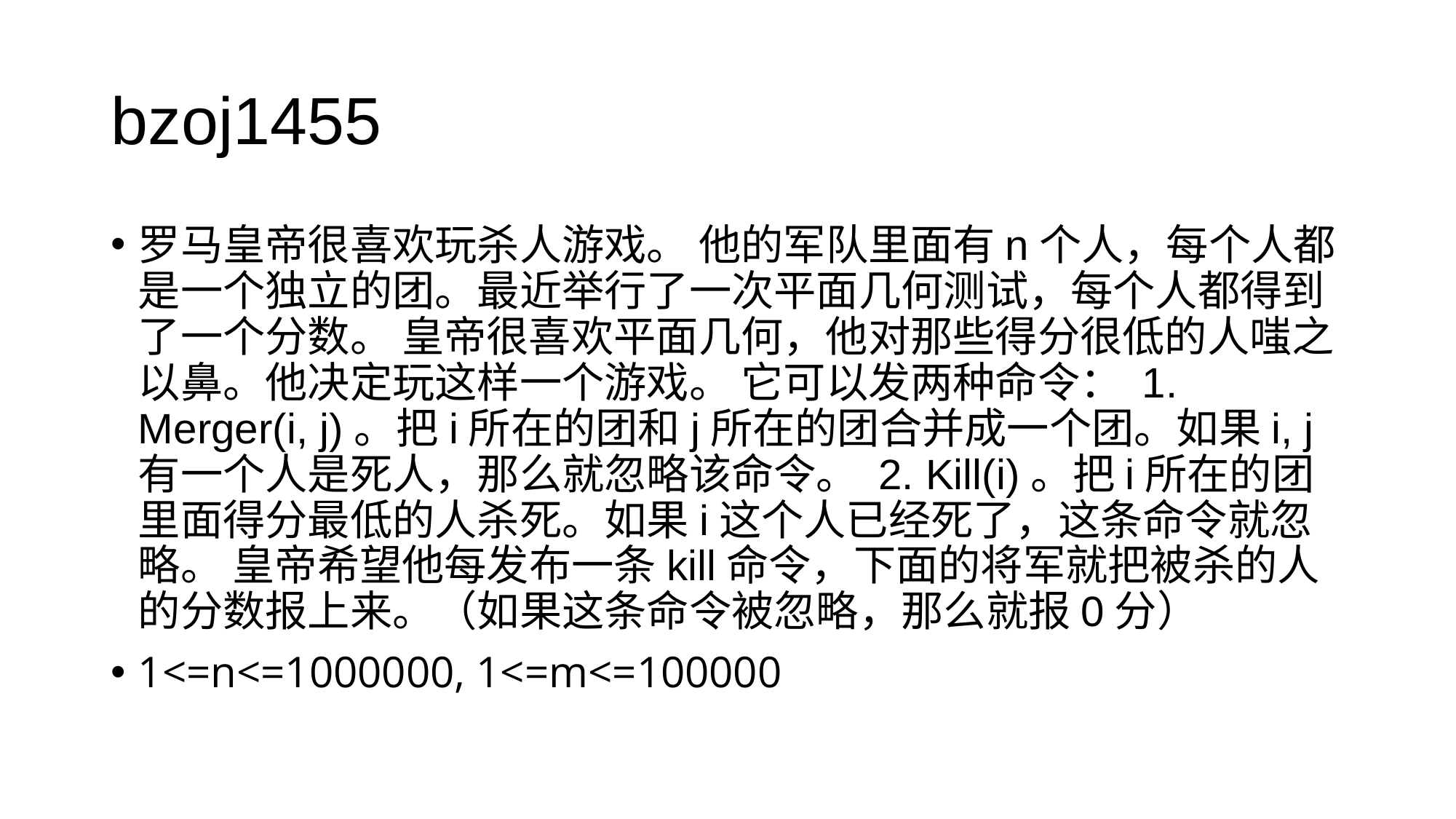

# bzoj1455
罗马皇帝很喜欢玩杀人游戏。 他的军队里面有n个人，每个人都是一个独立的团。最近举行了一次平面几何测试，每个人都得到了一个分数。 皇帝很喜欢平面几何，他对那些得分很低的人嗤之以鼻。他决定玩这样一个游戏。 它可以发两种命令： 1. Merger(i, j)。把i所在的团和j所在的团合并成一个团。如果i, j有一个人是死人，那么就忽略该命令。 2. Kill(i)。把i所在的团里面得分最低的人杀死。如果i这个人已经死了，这条命令就忽略。 皇帝希望他每发布一条kill命令，下面的将军就把被杀的人的分数报上来。（如果这条命令被忽略，那么就报0分）
1<=n<=1000000, 1<=m<=100000